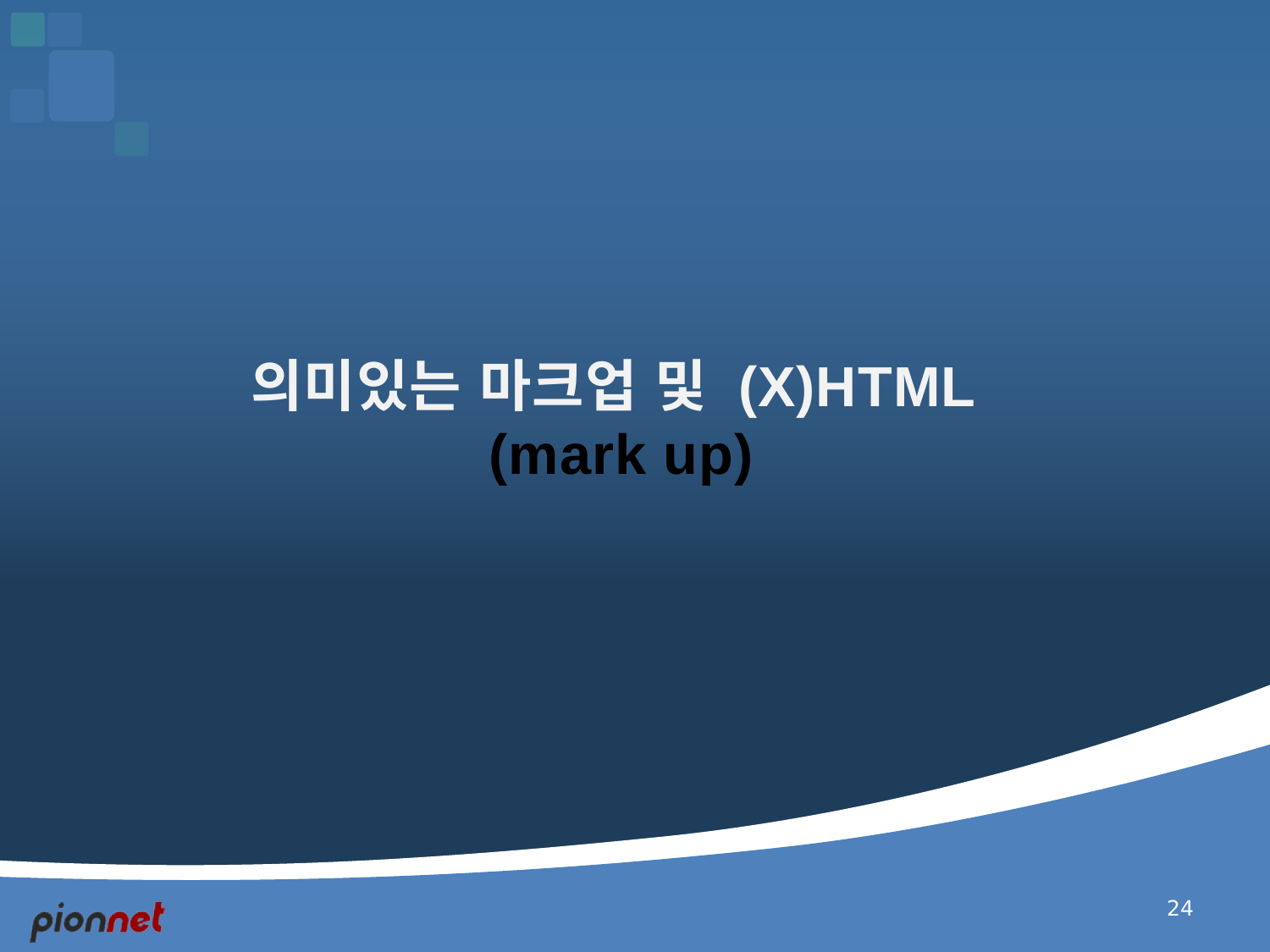

# 의미있는 마크업 및 (X)HTML (mark up)
24